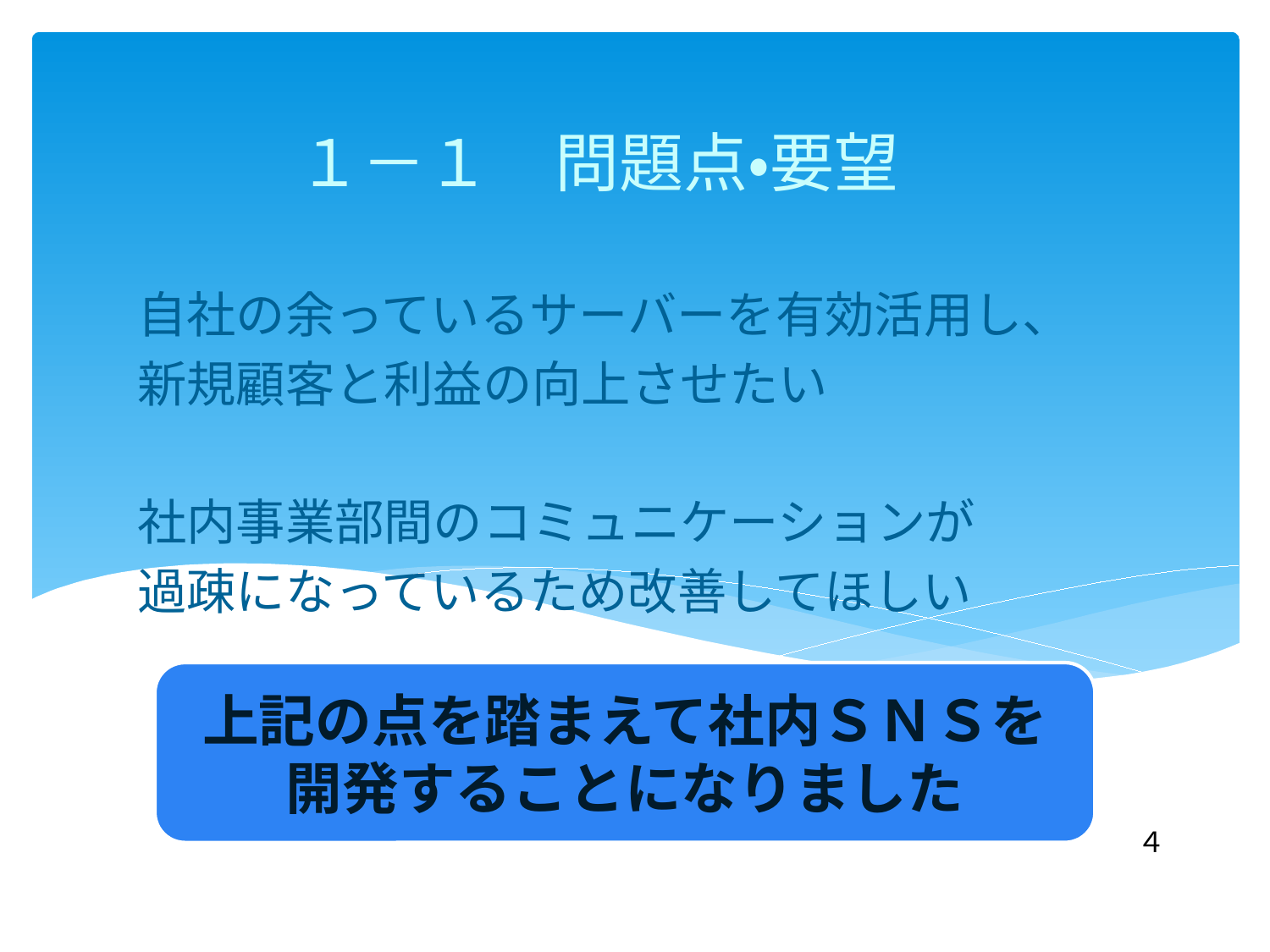

# １－１　問題点・要望
自社の余っているサーバーを有効活用し、
新規顧客と利益の向上させたい

社内事業部間のコミュニケーションが
過疎になっているため改善してほしい
上記の点を踏まえて社内ＳＮＳを
開発することになりました
４